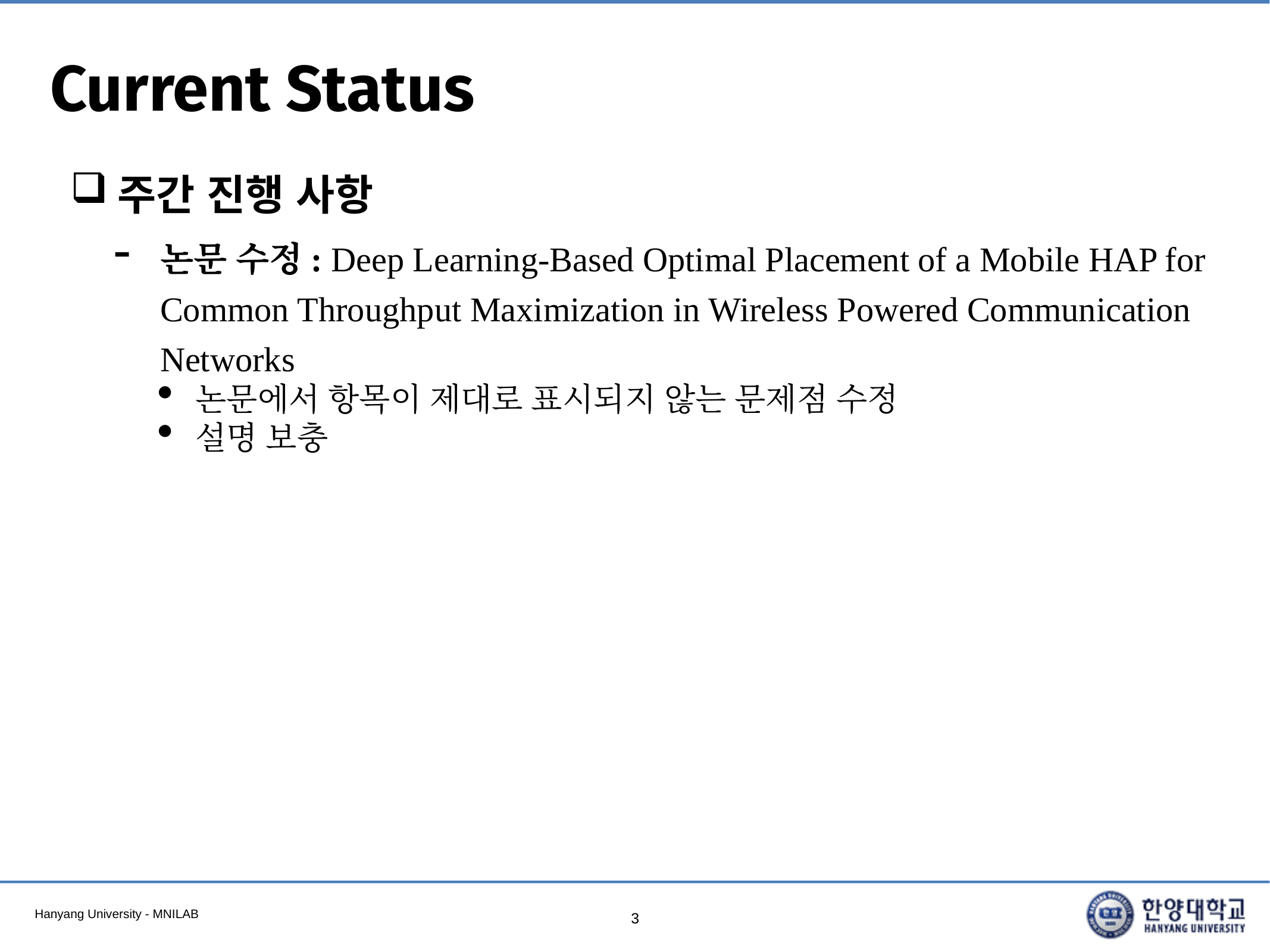

# Current Status
주간 진행 사항
논문 수정: Deep Learning-Based Optimal Placement of a Mobile HAP for Common Throughput Maximization in Wireless Powered Communication Networks
논문에서 항목이 제대로 표시되지 않는 문제점 수정
설명 보충
3